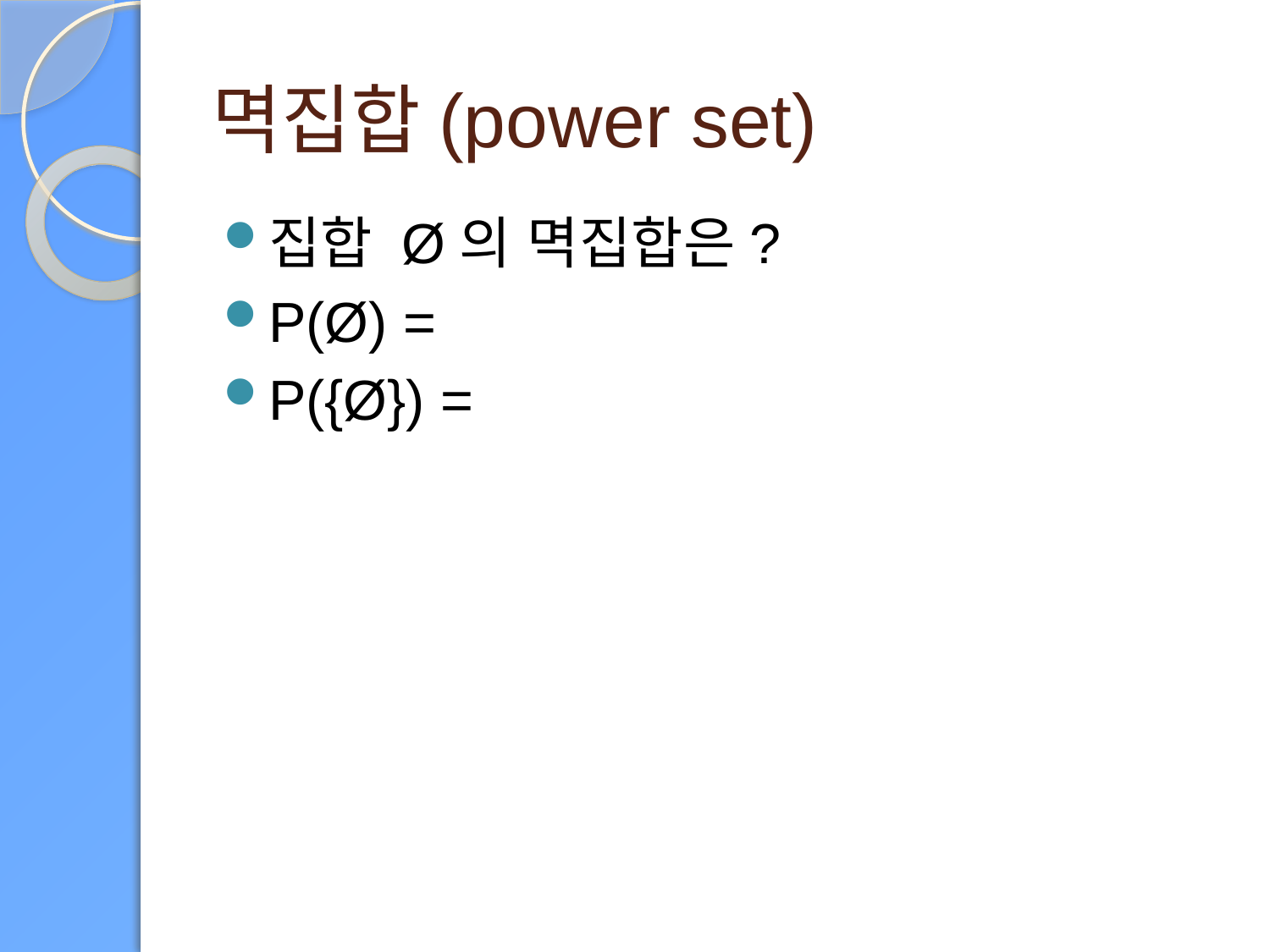

# 멱집합(power set)
집합 Ø의 멱집합은?
P(Ø) =
P({Ø}) =